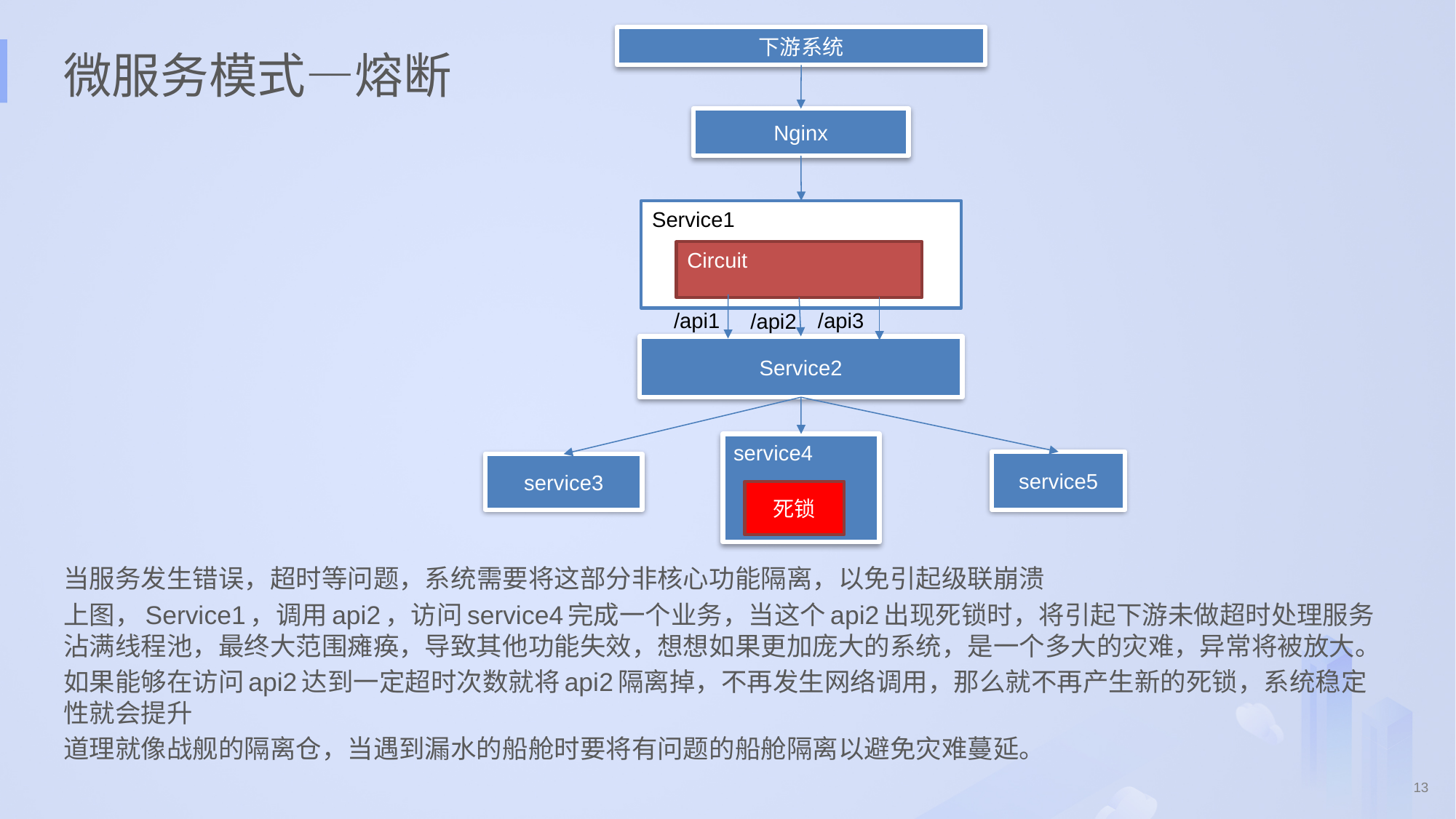

下游系统
# 微服务模式—熔断
Nginx
Service1
Circuit
/api1
/api3
/api2
Service2
service4
service5
service3
死锁
当服务发生错误，超时等问题，系统需要将这部分非核心功能隔离，以免引起级联崩溃
上图，Service1，调用api2，访问service4完成一个业务，当这个api2出现死锁时，将引起下游未做超时处理服务沾满线程池，最终大范围瘫痪，导致其他功能失效，想想如果更加庞大的系统，是一个多大的灾难，异常将被放大。
如果能够在访问api2达到一定超时次数就将api2隔离掉，不再发生网络调用，那么就不再产生新的死锁，系统稳定性就会提升
道理就像战舰的隔离仓，当遇到漏水的船舱时要将有问题的船舱隔离以避免灾难蔓延。